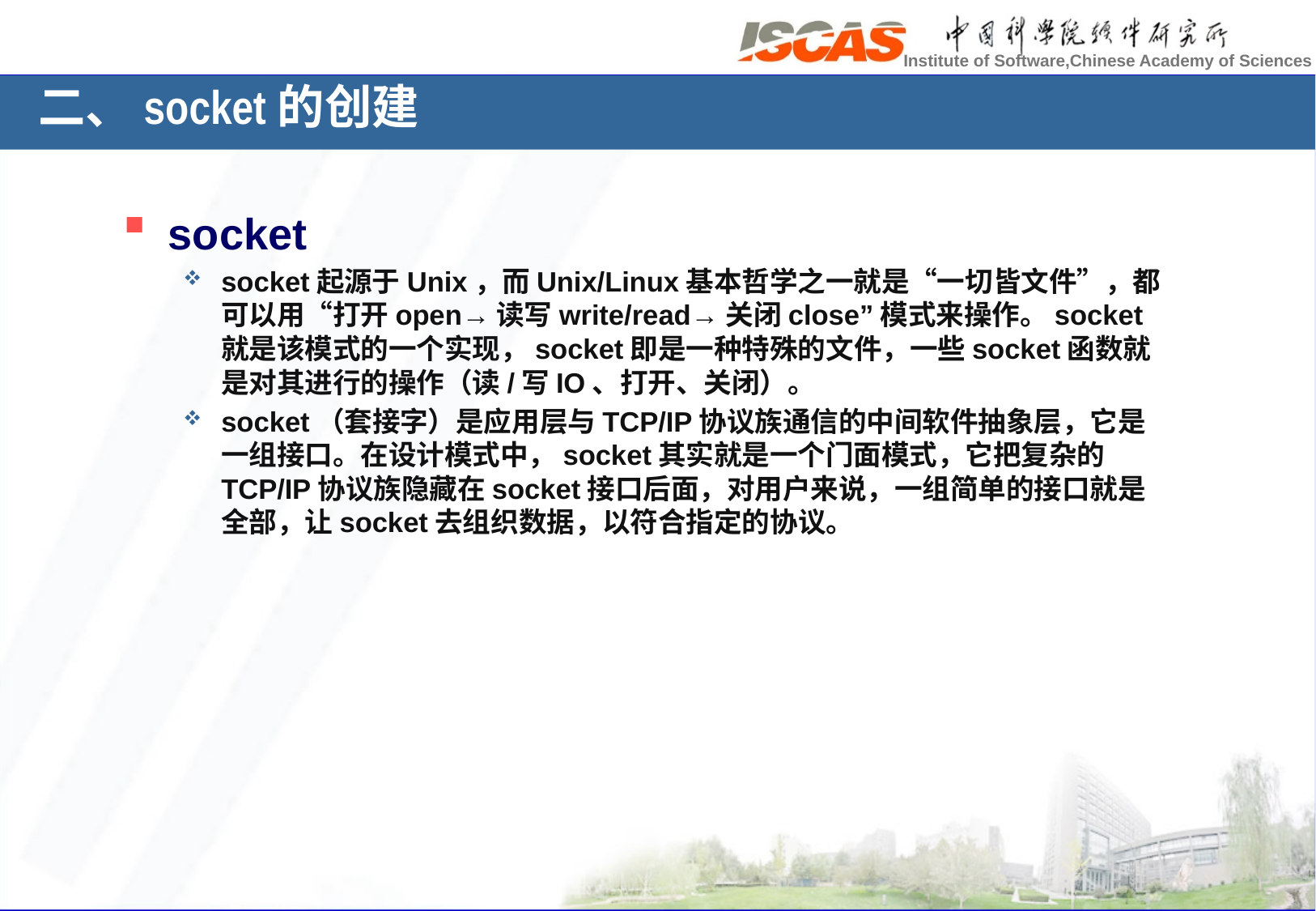

# 二、socket的创建
socket
socket起源于Unix，而Unix/Linux基本哲学之一就是“一切皆文件”，都可以用“打开open→读写write/read→关闭close”模式来操作。socket就是该模式的一个实现，socket即是一种特殊的文件，一些socket函数就是对其进行的操作（读/写IO、打开、关闭）。
socket（套接字）是应用层与TCP/IP协议族通信的中间软件抽象层，它是一组接口。在设计模式中，socket其实就是一个门面模式，它把复杂的TCP/IP协议族隐藏在socket接口后面，对用户来说，一组简单的接口就是全部，让socket去组织数据，以符合指定的协议。